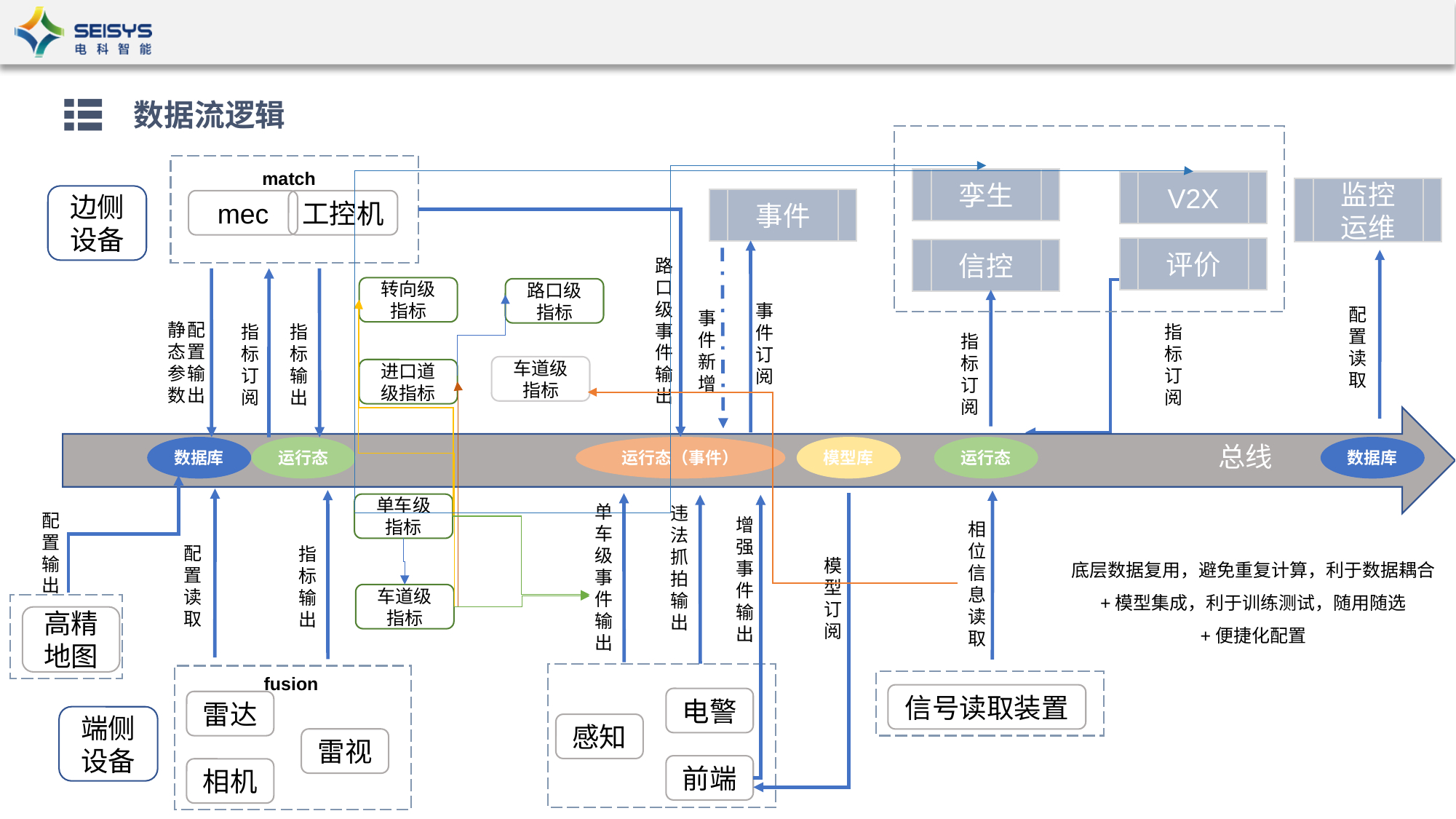

数据流逻辑

match
孪生
V2X
监控
运维
边侧
设备
事件
mec
工控机
评价
信控
路口级事件输出
转向级指标
路口级指标
事件订阅
配置
读取
事件新增
静态参数
配置
输出
指标订阅
指标订阅
指标输出
指标订阅
车道级指标
进口道级指标

总线
数据库
运行态
运行态（事件）
模型库
运行态
数据库
单车级指标
单车级事件输出
违法抓拍输出
配置
输出
增强事件输出
相位信息
读取
底层数据复用，避免重复计算，利于数据耦合
+模型集成，利于训练测试，随用随选
+便捷化配置
配置
读取
指标输出
模型订阅
车道级指标

高精地图

fusion

信号读取装置
电警
雷达
端侧设备
感知
雷视
前端
相机